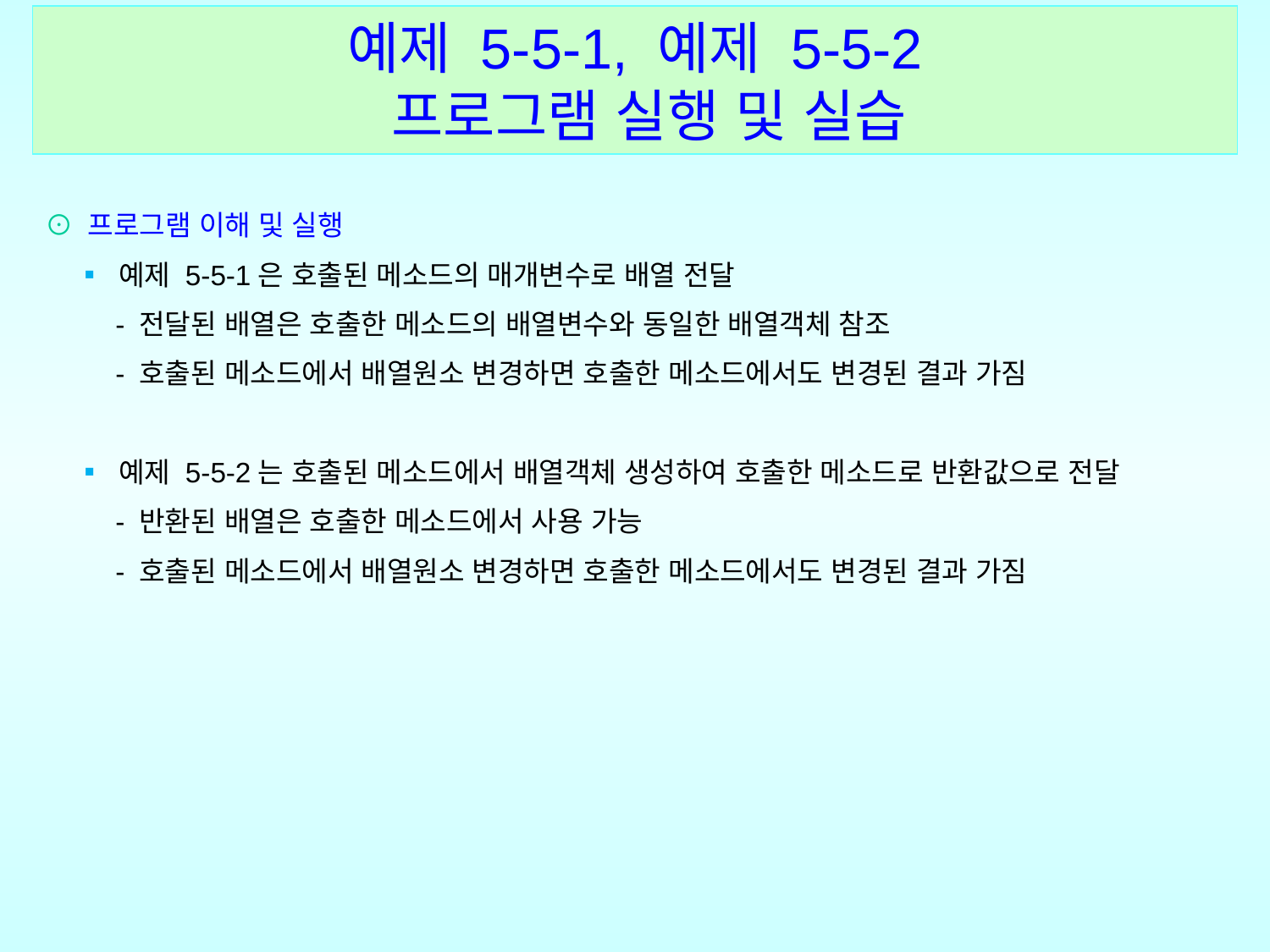

예제 5-5-1, 예제 5-5-2
 프로그램 실행 및 실습
⊙ 프로그램 이해 및 실행
    ▪ 예제 5-5-1은 호출된 메소드의 매개변수로 배열 전달
         - 전달된 배열은 호출한 메소드의 배열변수와 동일한 배열객체 참조
         - 호출된 메소드에서 배열원소 변경하면 호출한 메소드에서도 변경된 결과 가짐

    ▪ 예제 5-5-2는 호출된 메소드에서 배열객체 생성하여 호출한 메소드로 반환값으로 전달
         - 반환된 배열은 호출한 메소드에서 사용 가능
         - 호출된 메소드에서 배열원소 변경하면 호출한 메소드에서도 변경된 결과 가짐